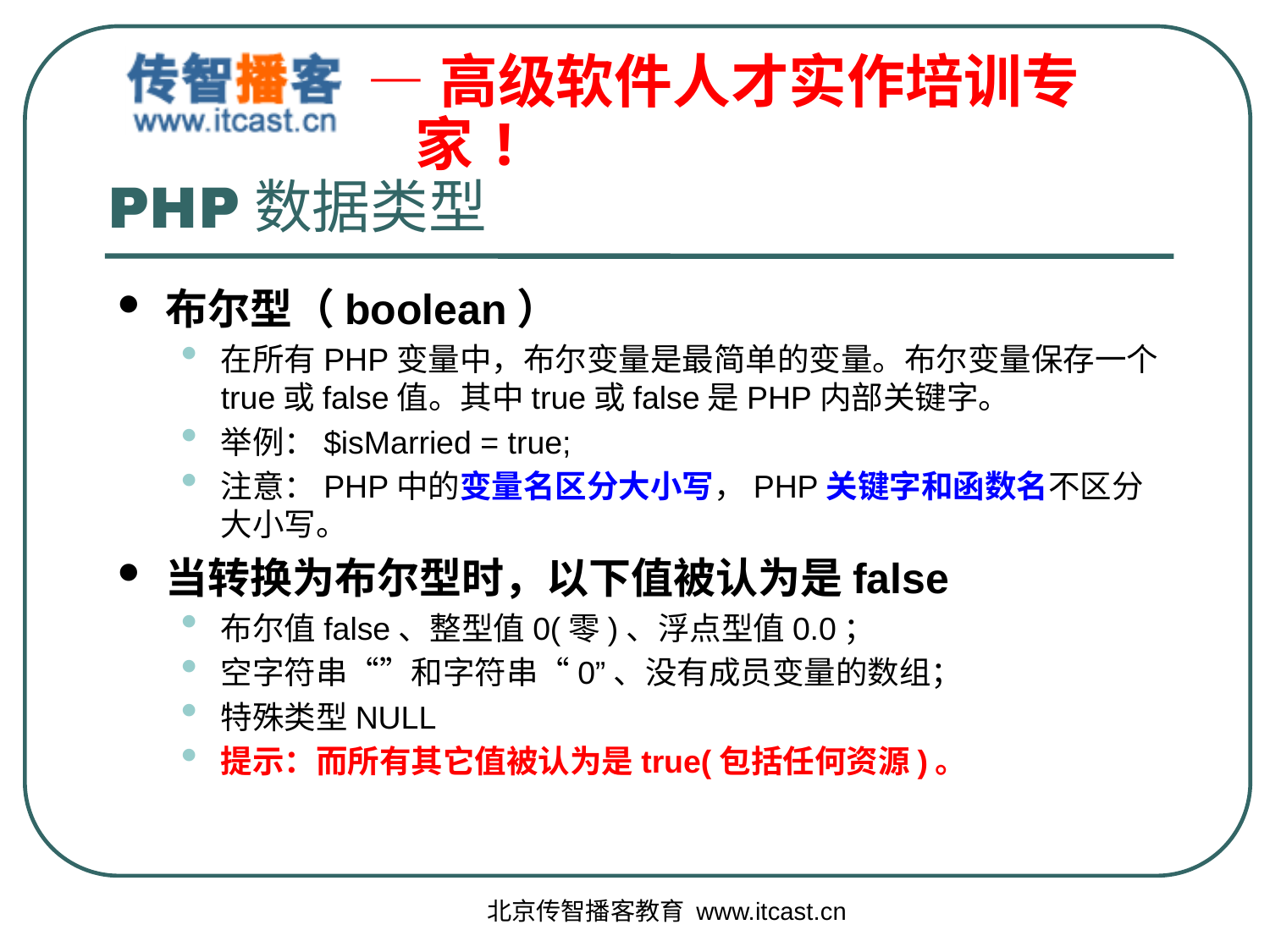

PHP数据类型
布尔型（boolean）
在所有PHP变量中，布尔变量是最简单的变量。布尔变量保存一个true或false值。其中true或false是PHP内部关键字。
举例：$isMarried = true;
注意：PHP中的变量名区分大小写，PHP关键字和函数名不区分大小写。
当转换为布尔型时，以下值被认为是false
布尔值false、整型值0(零)、浮点型值0.0；
空字符串“”和字符串“0”、没有成员变量的数组；
特殊类型NULL
提示：而所有其它值被认为是true(包括任何资源)。